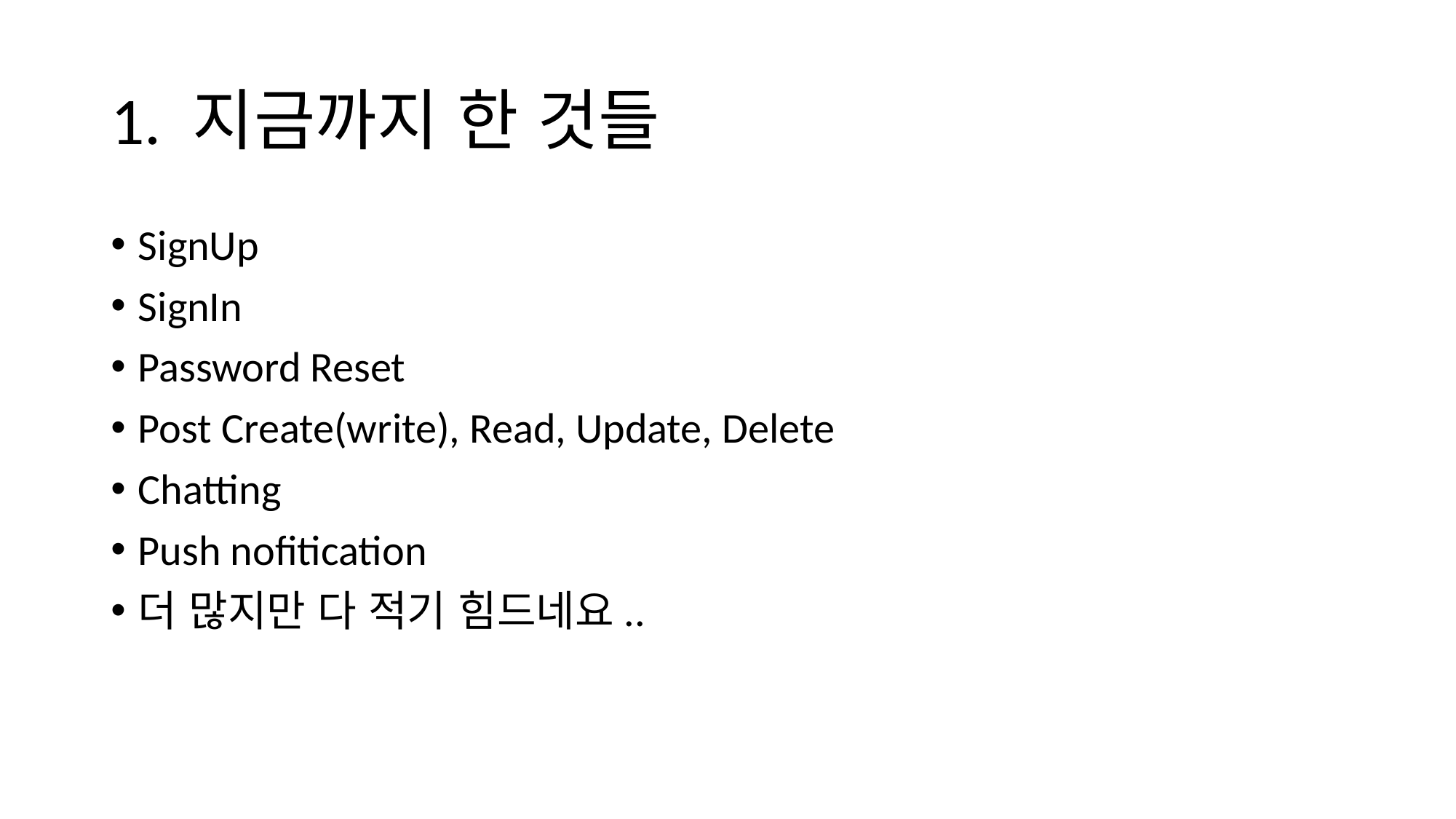

# 1. 지금까지 한 것들
SignUp
SignIn
Password Reset
Post Create(write), Read, Update, Delete
Chatting
Push nofitication
더 많지만 다 적기 힘드네요..